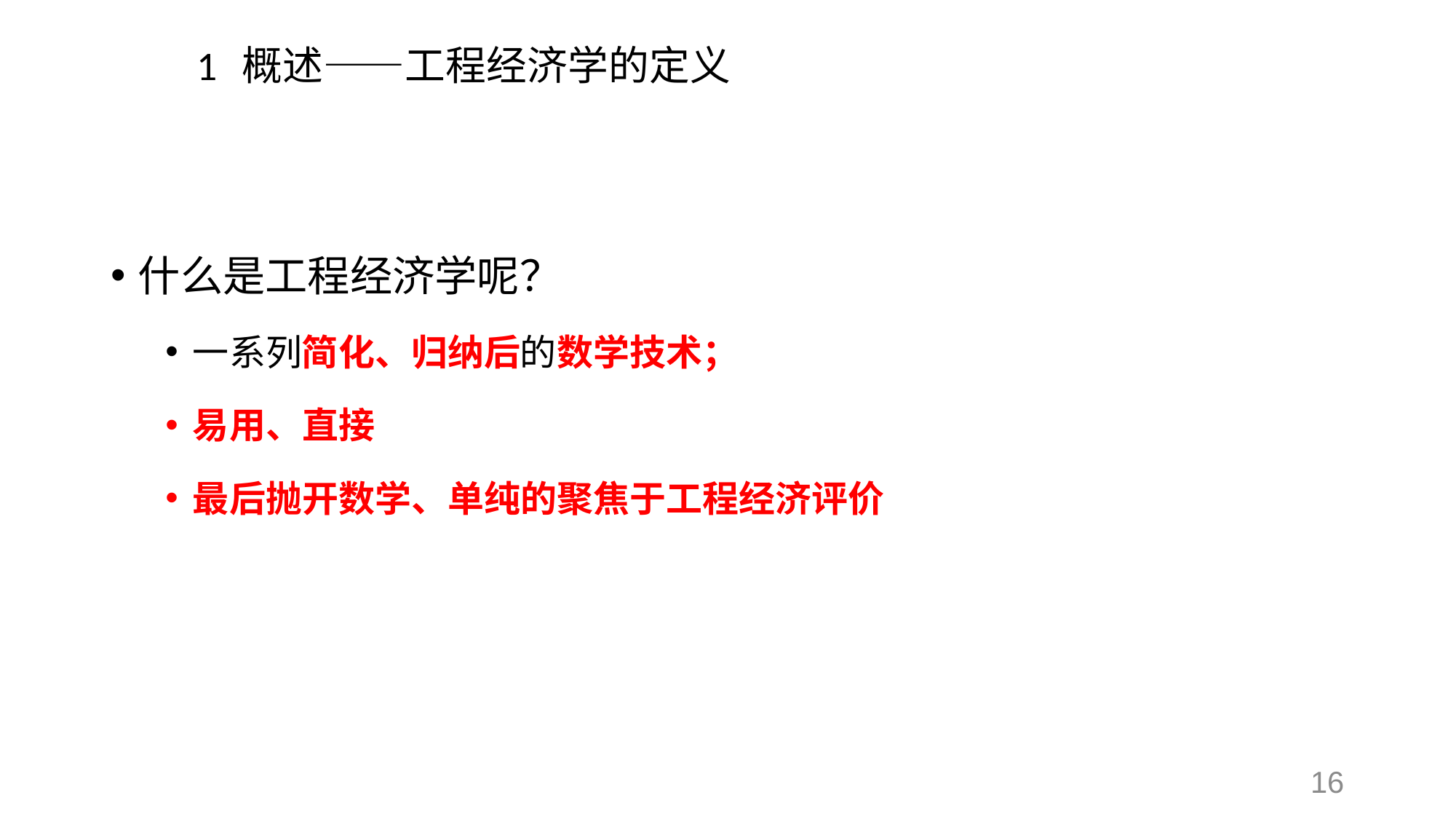

# 1  概述——工程经济学的定义
什么是工程经济学呢？
一系列简化、归纳后的数学技术；
易用、直接
最后抛开数学、单纯的聚焦于工程经济评价
16